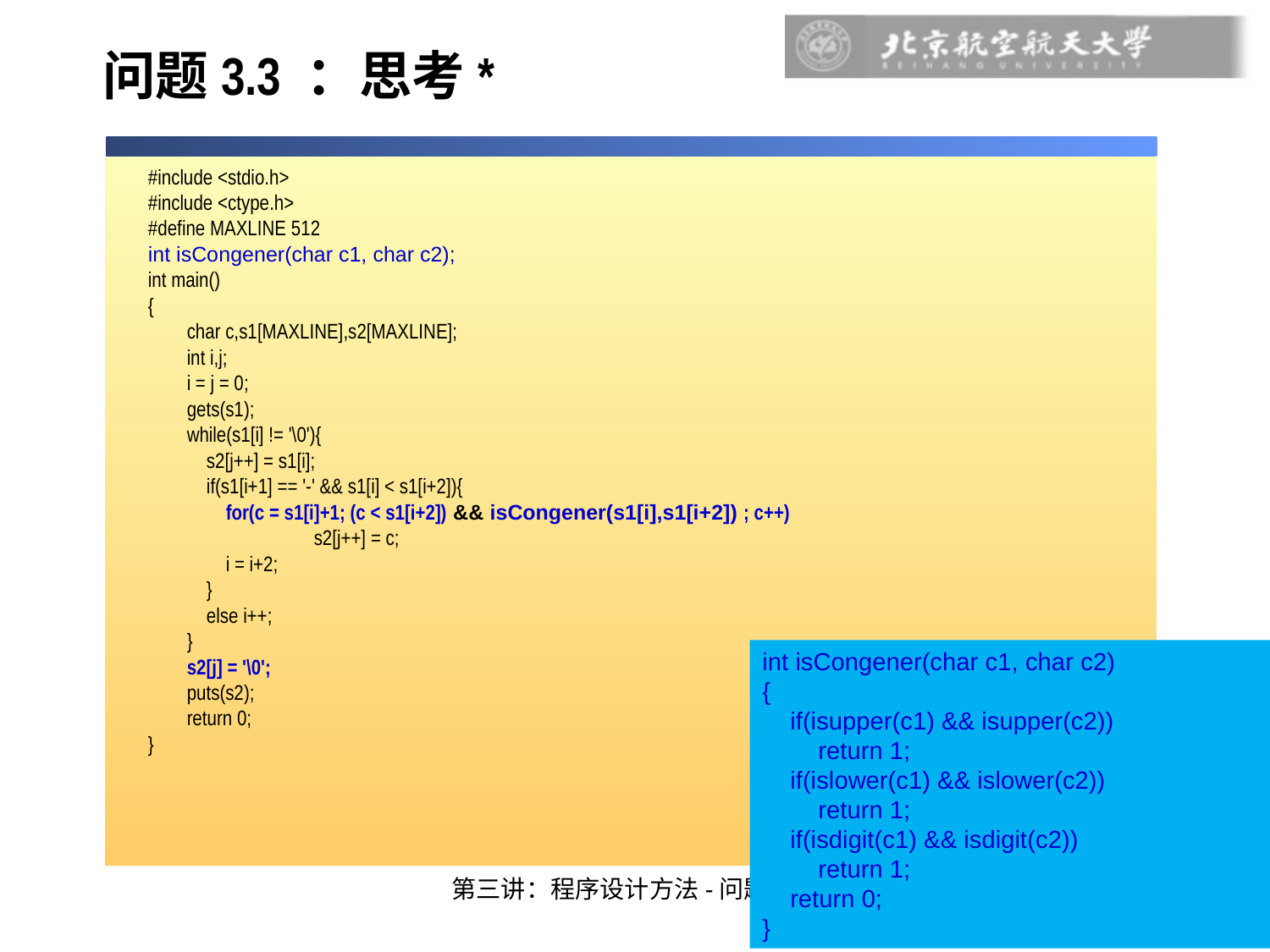

# 问题3.3 ：思考*
#include <stdio.h>
#include <ctype.h>
#define MAXLINE 512
int isCongener(char c1, char c2);
int main()
{
	char c,s1[MAXLINE],s2[MAXLINE];
	int i,j;
	i = j = 0;
	gets(s1);
	while(s1[i] != '\0'){
	    s2[j++] = s1[i];
	    if(s1[i+1] == '-' && s1[i] < s1[i+2]){
	        for(c = s1[i]+1; (c < s1[i+2]) && isCongener(s1[i],s1[i+2]) ; c++)
		s2[j++] = c;
	        i = i+2;
	    }
	    else i++;
	}
	s2[j] = '\0';
	puts(s2);
	return 0;
}
int isCongener(char c1, char c2)
{
    if(isupper(c1) && isupper(c2))
        return 1;
    if(islower(c1) && islower(c2))
        return 1;
    if(isdigit(c1) && isdigit(c2))
        return 1;
    return 0;
}
第三讲：程序设计方法-问题分析
45